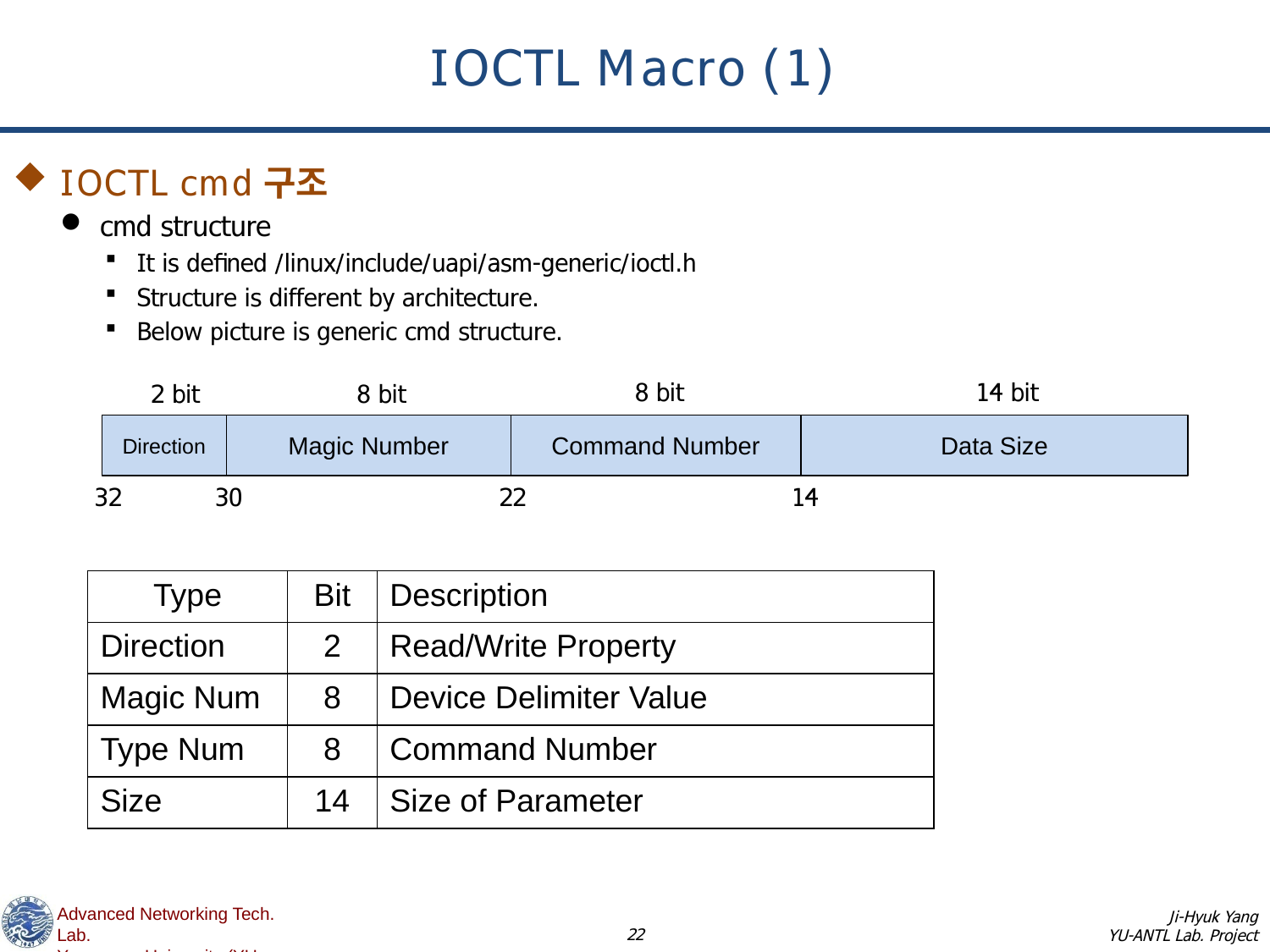

# IOCTL Macro (1)
IOCTL cmd구조
cmd structure
It is defined /linux/include/uapi/asm-generic/ioctl.h
Structure is different by architecture.
Below picture is generic cmd structure.

8 bit
14 bit
2 bit
8 bit
Direction
Magic Number
Command Number
Data Size
32            30
22                                  14
| Type | Bit | Description |
| --- | --- | --- |
| Direction | 2 | Read/Write Property |
| Magic Num | 8 | Device Delimiter Value |
| Type Num | 8 | Command Number |
| Size | 14 | Size of Parameter |